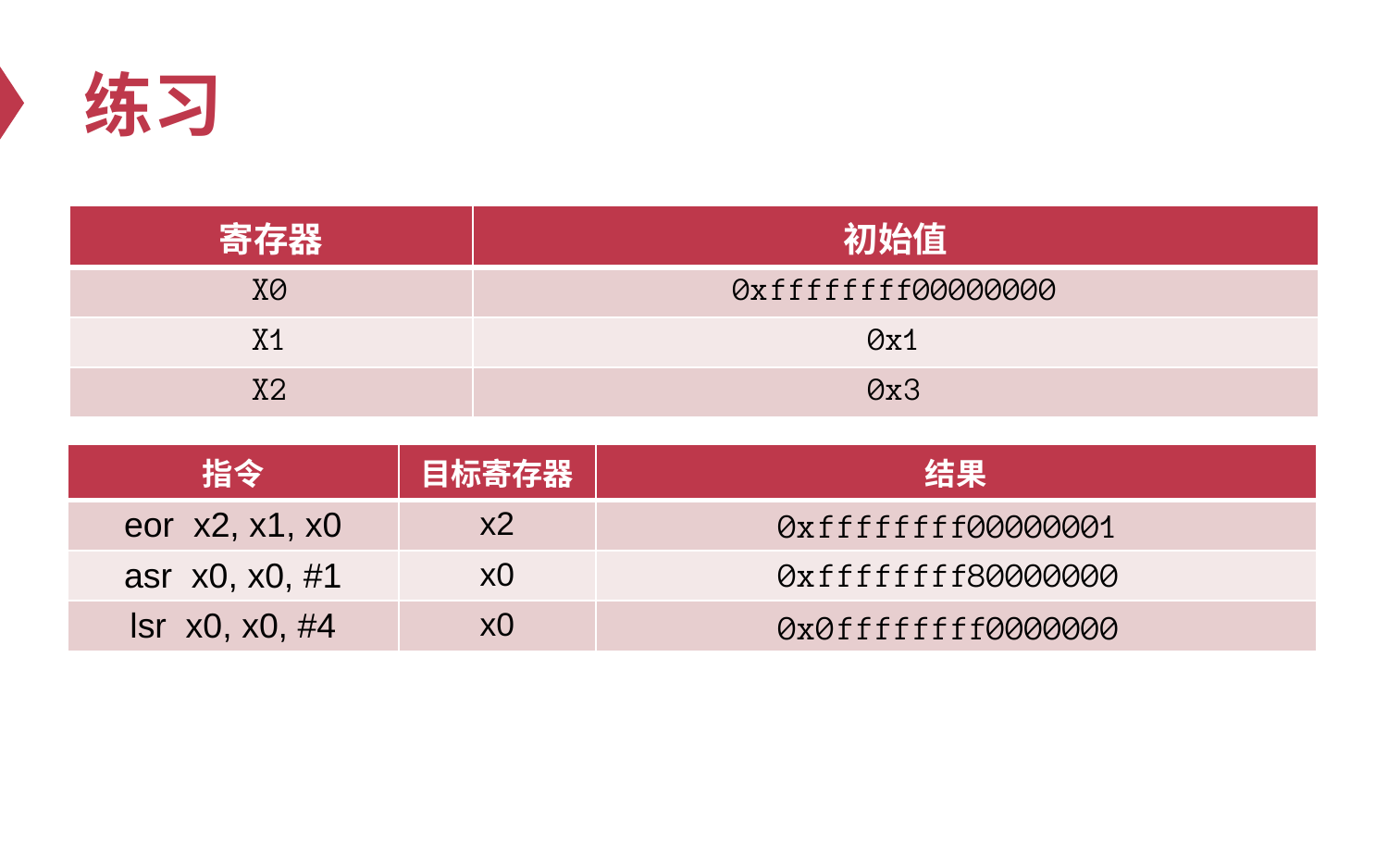

# 练习
| 寄存器 | 初始值 |
| --- | --- |
| X0 | 0xffffffff00000000 |
| X1 | 0x1 |
| X2 | 0x3 |
| 指令 | 目标寄存器 | 结果 |
| --- | --- | --- |
| eor x2, x1, x0 | x2 |  |
| asr x0, x0, #1 | x0 |  |
| lsr x0, x0, #4 | x0 |  |
0xffffffff00000001
0xffffffff80000000
0x0ffffffff0000000